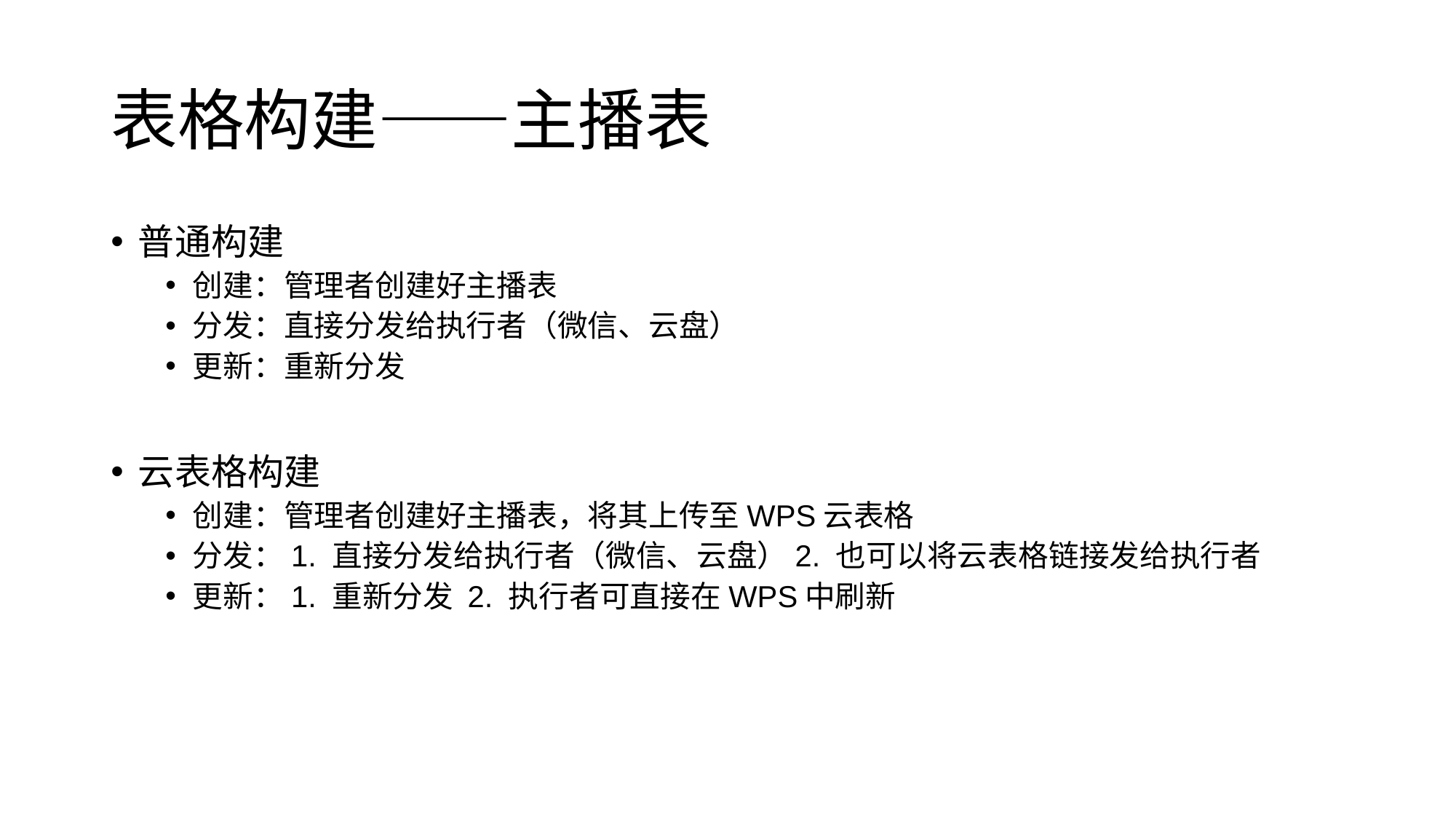

# 表格构建——主播表
普通构建
创建：管理者创建好主播表
分发：直接分发给执行者（微信、云盘）
更新：重新分发

云表格构建
创建：管理者创建好主播表，将其上传至WPS云表格
分发：1. 直接分发给执行者（微信、云盘）2. 也可以将云表格链接发给执行者
更新：1. 重新分发 2. 执行者可直接在WPS中刷新